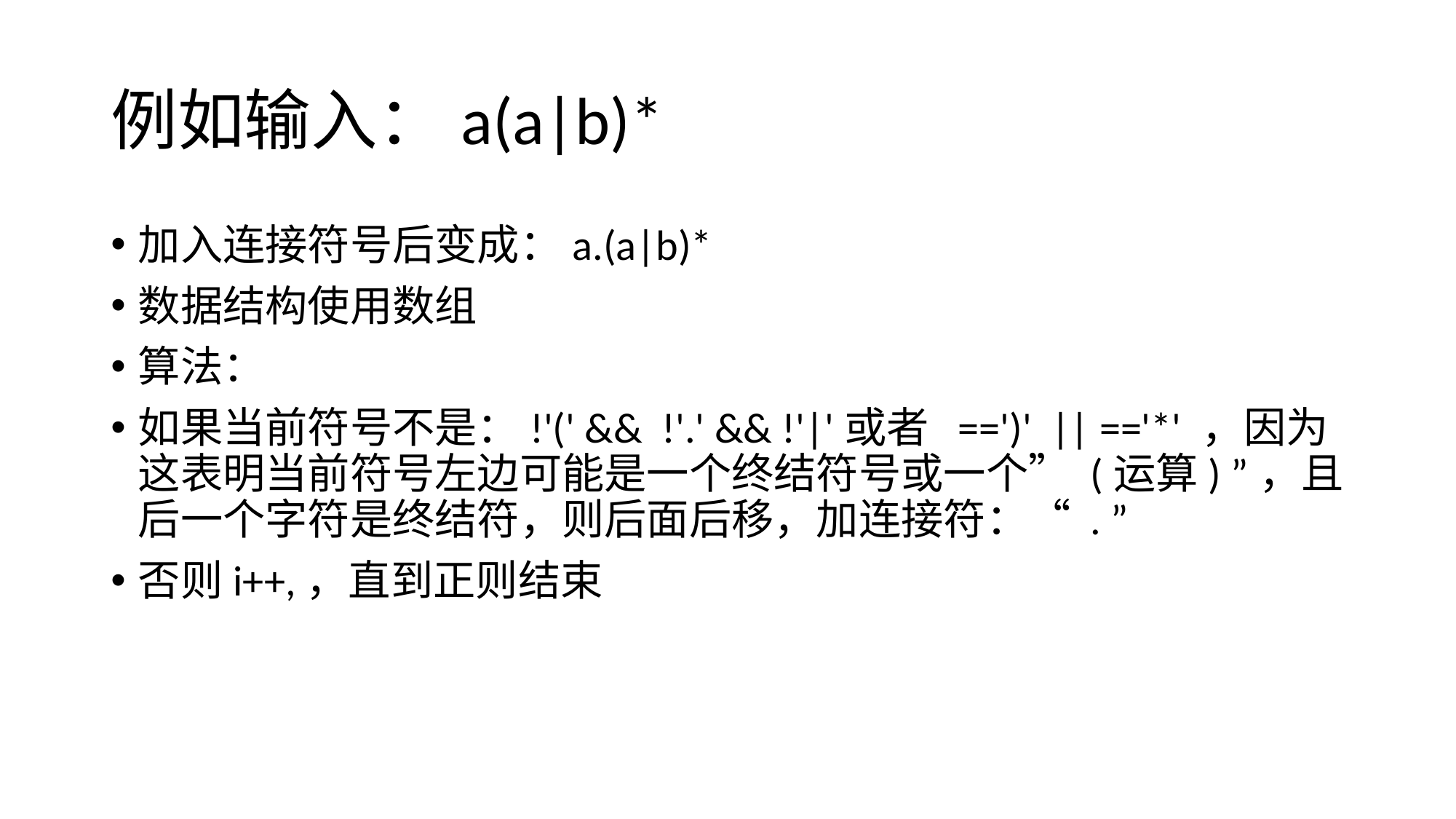

# 例如输入：a(a|b)*
加入连接符号后变成：a.(a|b)*
数据结构使用数组
算法：
如果当前符号不是：!'(' &&  !'.' && !'|'或者  ==')'  || =='*' ，因为这表明当前符号左边可能是一个终结符号或一个” (运算) ”，且后一个字符是终结符，则后面后移，加连接符：“ . ”
否则i++,，直到正则结束